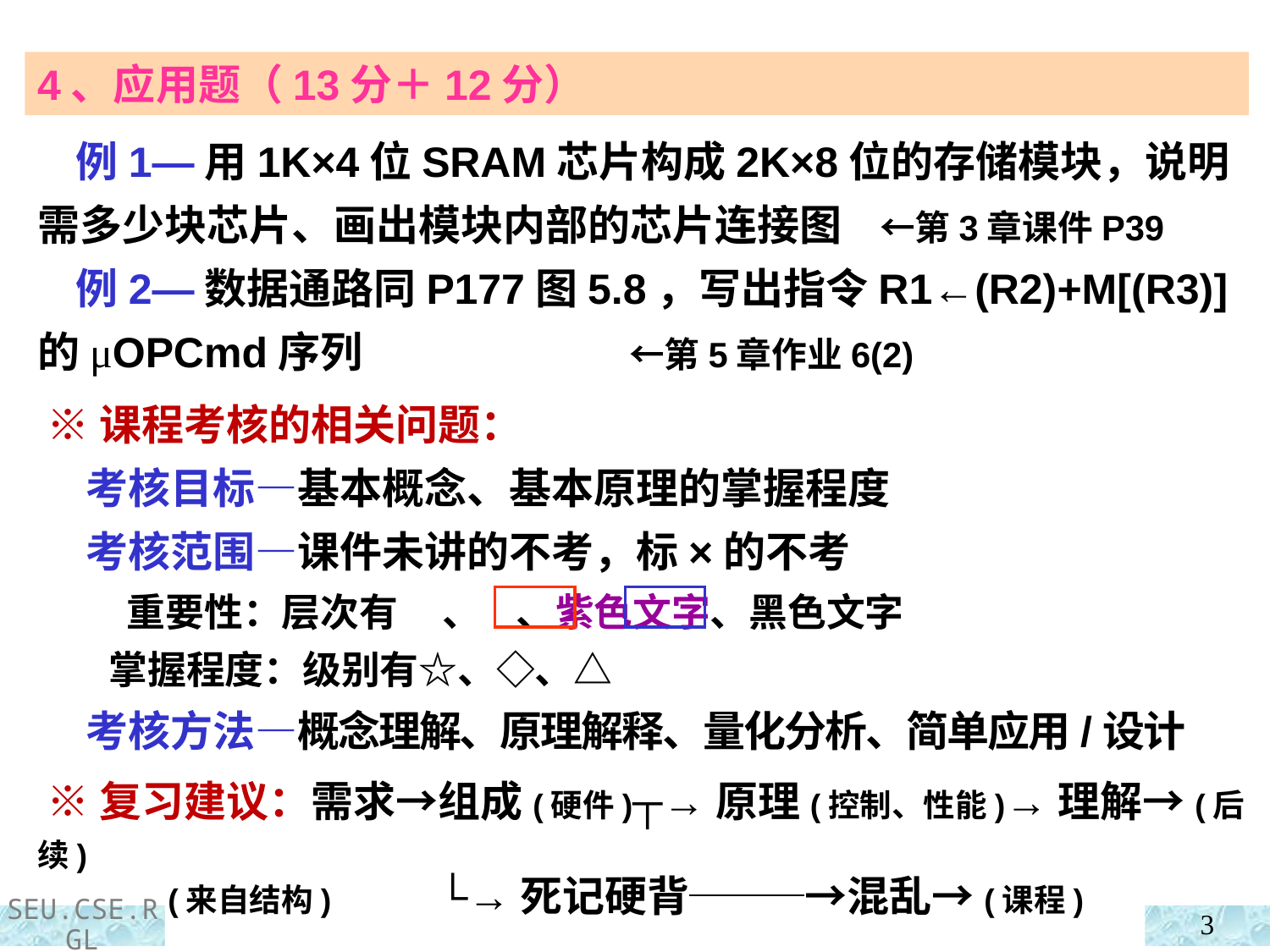

4、应用题（13分＋12分）
   例1—用1K×4位SRAM芯片构成2K×8位的存储模块，说明需多少块芯片、画出模块内部的芯片连接图    ←第3章课件P39
   例2—数据通路同P177图5.8，写出指令R1←(R2)+M[(R3)]的μOPCmd序列                            ←第5章作业6(2)
 ※课程考核的相关问题：
    考核目标—基本概念、基本原理的掌握程度
    考核范围—课件未讲的不考，标×的不考
         重要性：层次有     、    、紫色文字、黑色文字
       掌握程度：级别有☆、◇、△
    考核方法—概念理解、原理解释、量化分析、简单应用/设计

 ※复习建议：需求→组成(硬件)┬→原理(控制、性能)→理解→(后续)
           (来自结构)         └→死记硬背───→混乱→(课程)
3